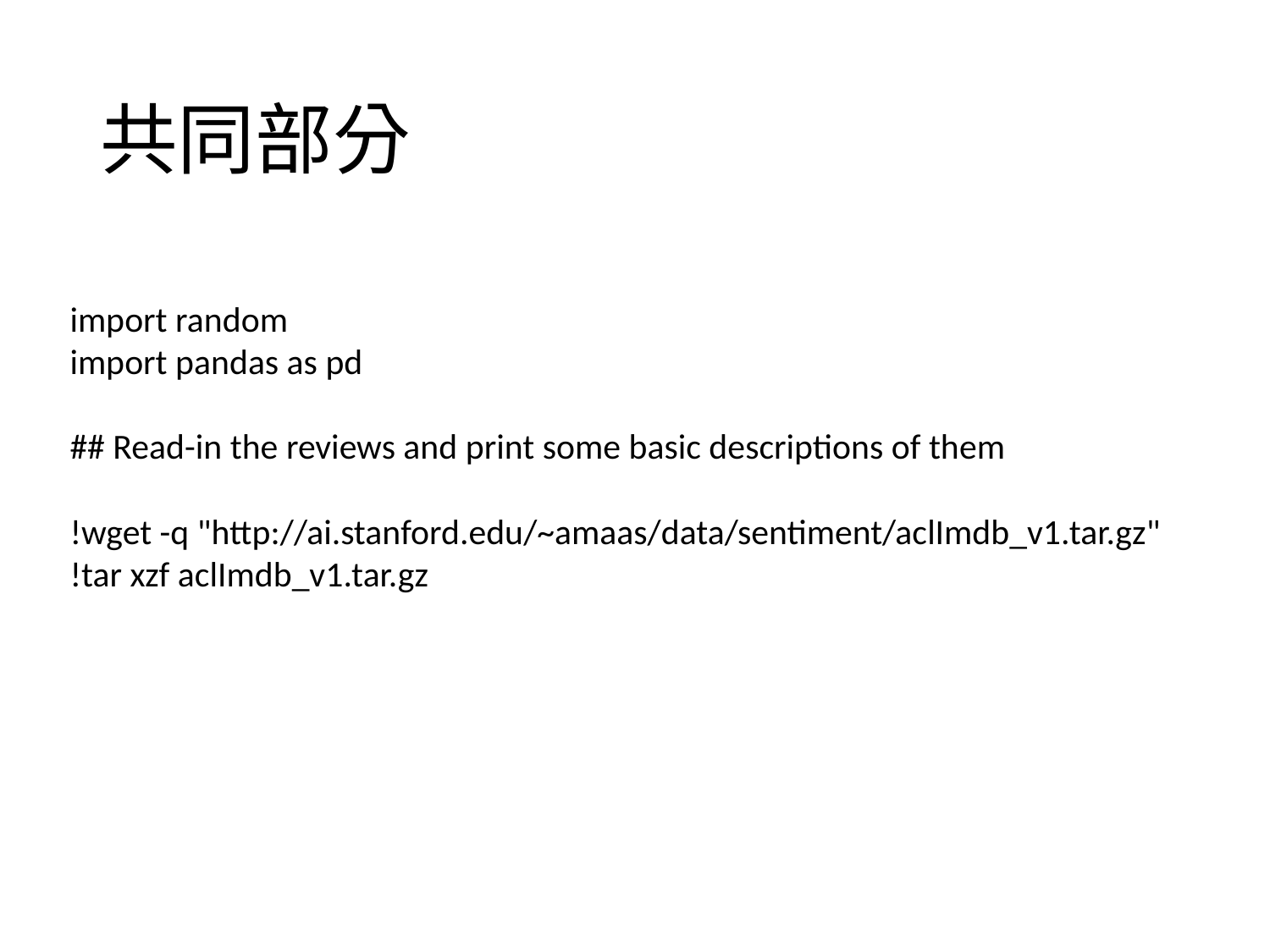

# 共同部分
import random
import pandas as pd

## Read-in the reviews and print some basic descriptions of them

!wget -q "http://ai.stanford.edu/~amaas/data/sentiment/aclImdb_v1.tar.gz"
!tar xzf aclImdb_v1.tar.gz